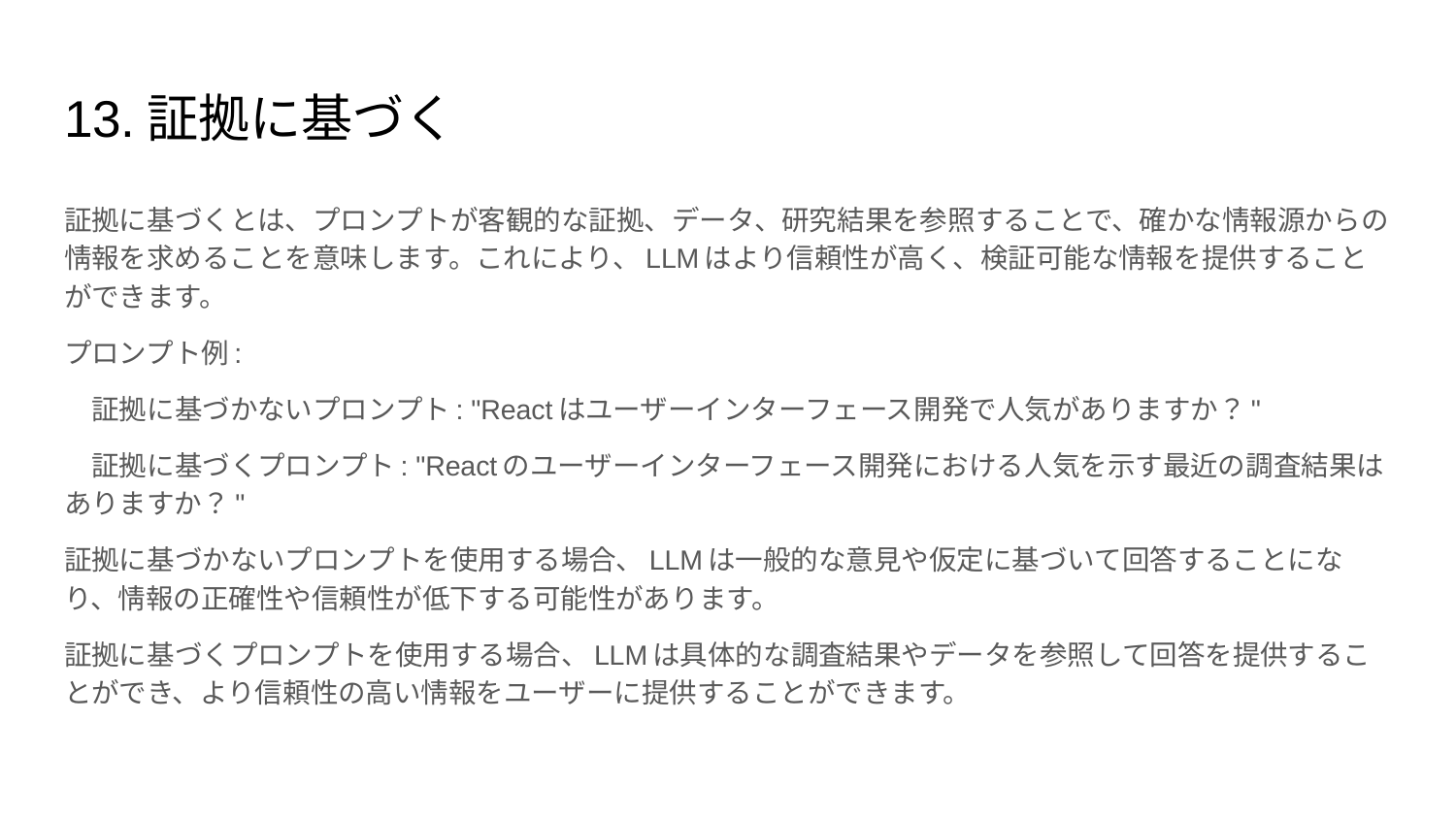

# 13.証拠に基づく
証拠に基づくとは、プロンプトが客観的な証拠、データ、研究結果を参照することで、確かな情報源からの情報を求めることを意味します。これにより、LLMはより信頼性が高く、検証可能な情報を提供することができます。
プロンプト例:
　証拠に基づかないプロンプト: "Reactはユーザーインターフェース開発で人気がありますか？"
　証拠に基づくプロンプト: "Reactのユーザーインターフェース開発における人気を示す最近の調査結果はありますか？"
証拠に基づかないプロンプトを使用する場合、LLMは一般的な意見や仮定に基づいて回答することになり、情報の正確性や信頼性が低下する可能性があります。
証拠に基づくプロンプトを使用する場合、LLMは具体的な調査結果やデータを参照して回答を提供することができ、より信頼性の高い情報をユーザーに提供することができます。